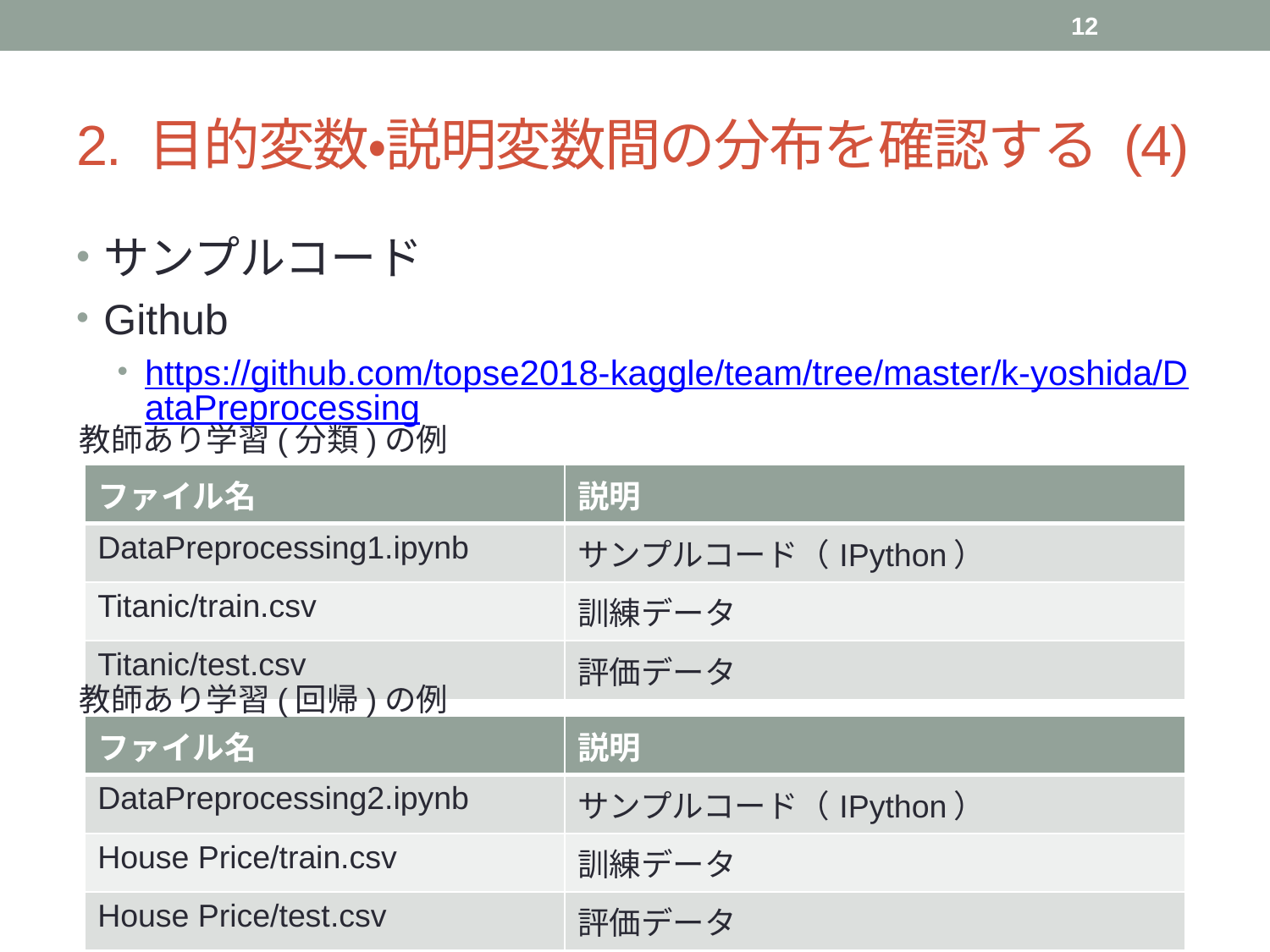

12
# 2. 目的変数・説明変数間の分布を確認する (4)
サンプルコード
Github
https://github.com/topse2018-kaggle/team/tree/master/k-yoshida/DataPreprocessing
教師あり学習(分類)の例
| ファイル名 | 説明 |
| --- | --- |
| DataPreprocessing1.ipynb | サンプルコード（IPython） |
| Titanic/train.csv | 訓練データ |
| Titanic/test.csv | 評価データ |
教師あり学習(回帰)の例
| ファイル名 | 説明 |
| --- | --- |
| DataPreprocessing2.ipynb | サンプルコード（IPython） |
| House Price/train.csv | 訓練データ |
| House Price/test.csv | 評価データ |